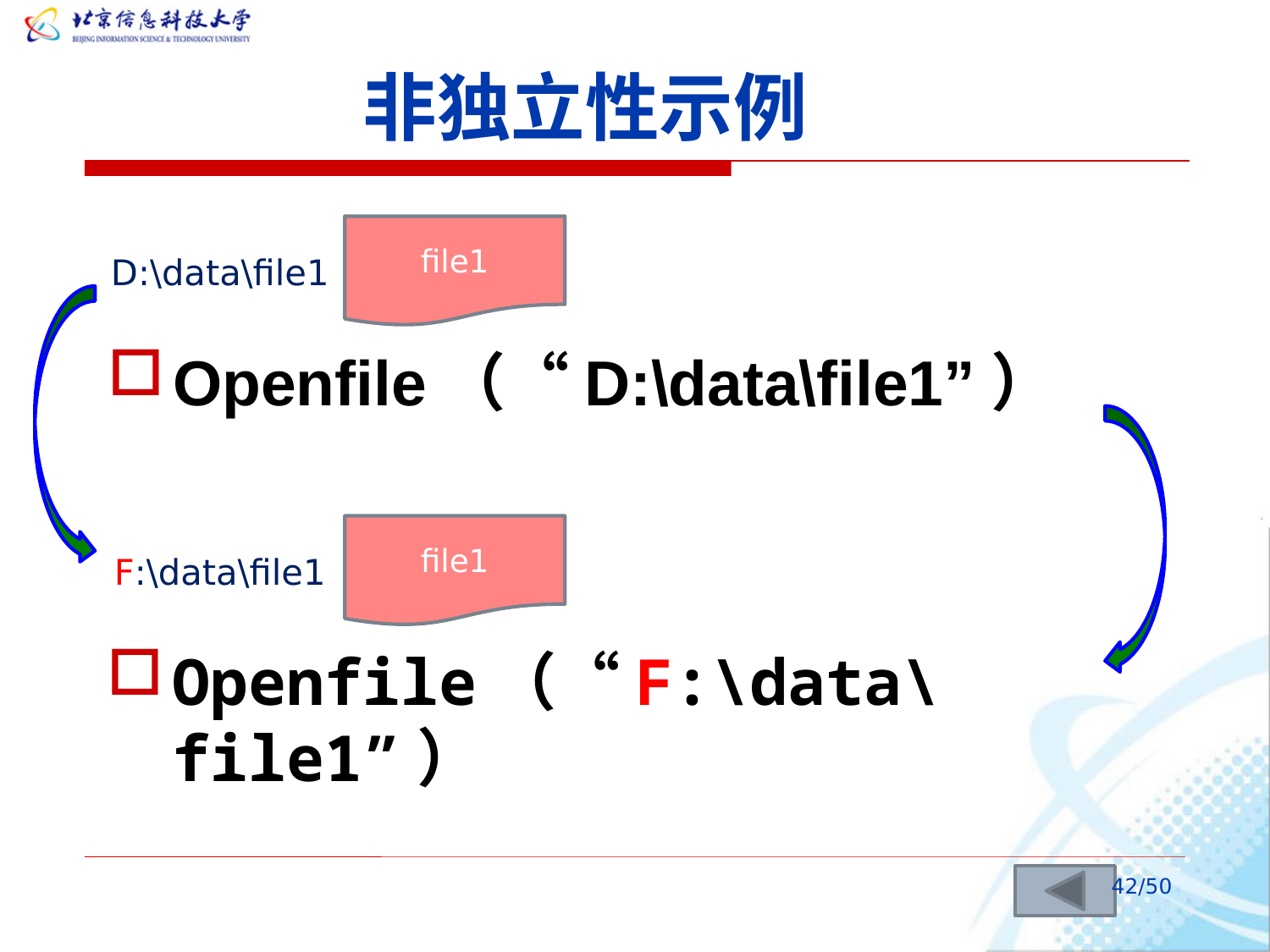

# 非独立性示例
file1
D:\data\file1

Openfile（“D:\data\file1”）

file1
F:\data\file1
Openfile（“F:\data\file1”）

42/50